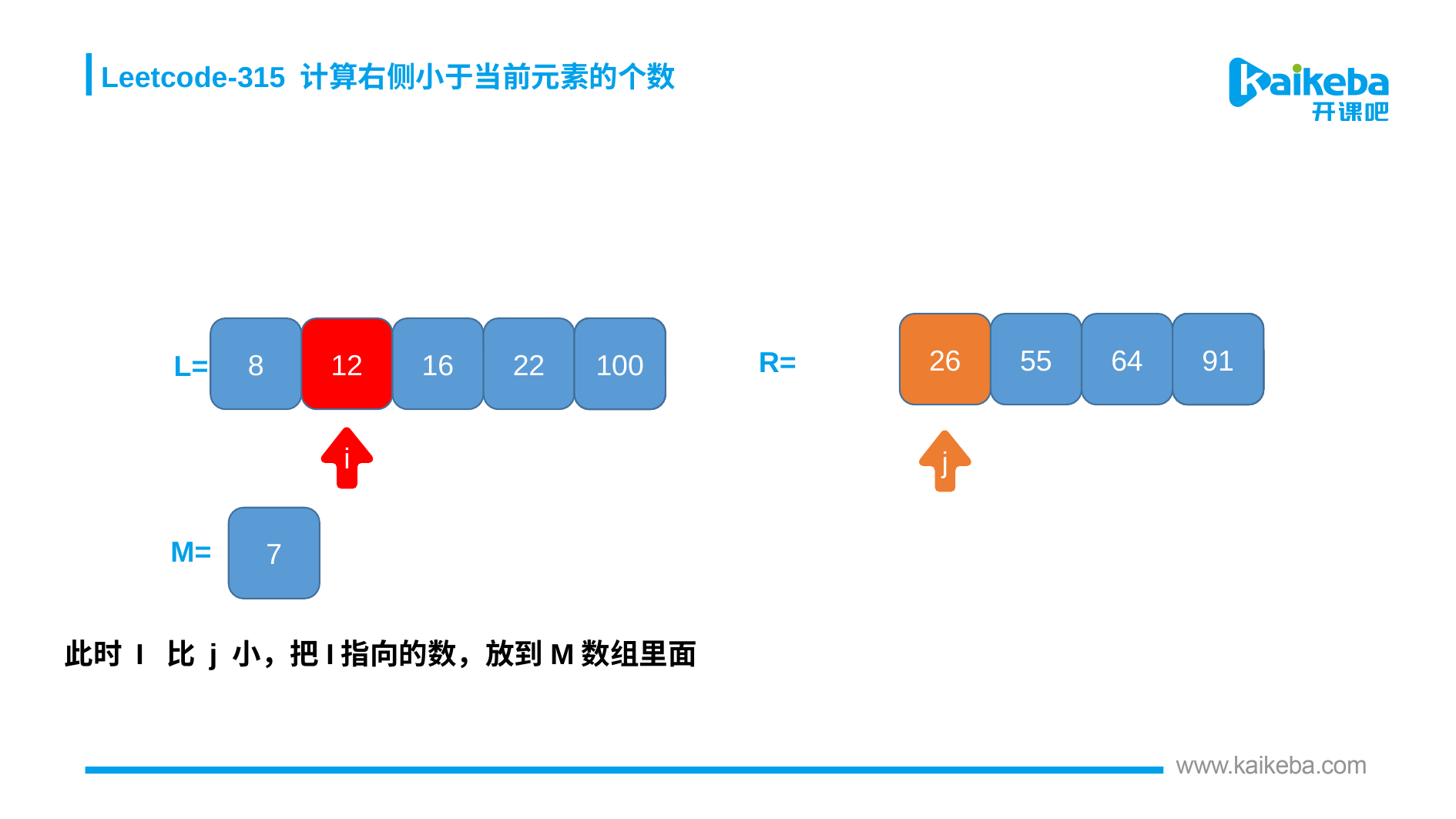

Leetcode-315 计算右侧小于当前元素的个数

26
55
64

91
8
12
16
22

100
R=
L=
i
j
7
M=
此时 I  比 j 小，把I指向的数，放到M数组里面